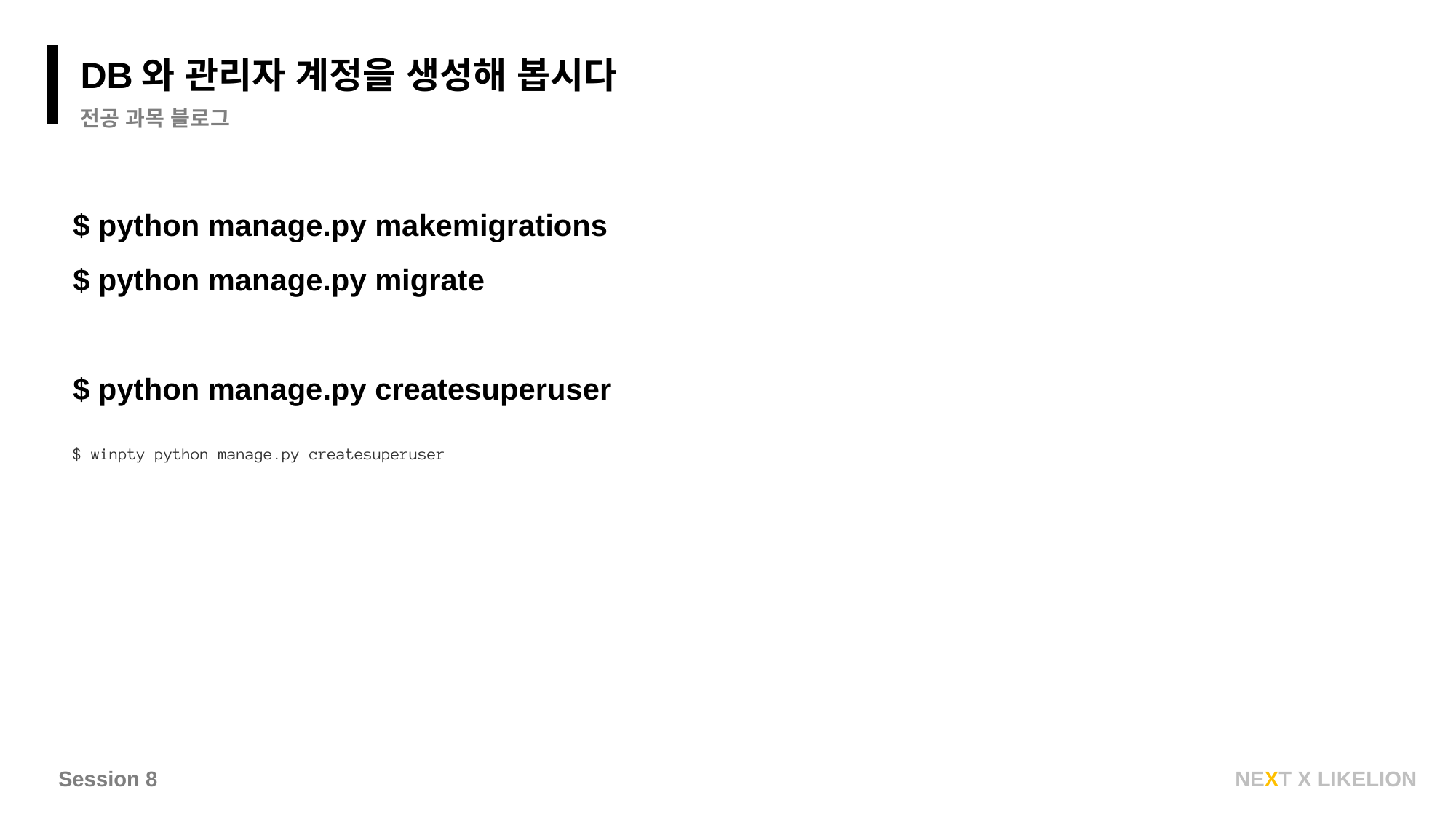

DB와 관리자 계정을 생성해 봅시다
전공 과목 블로그
$ python manage.py makemigrations
$ python manage.py migrate

$ python manage.py createsuperuser

$ winpty python manage.py createsuperuser

Session 8
NEXT X LIKELION